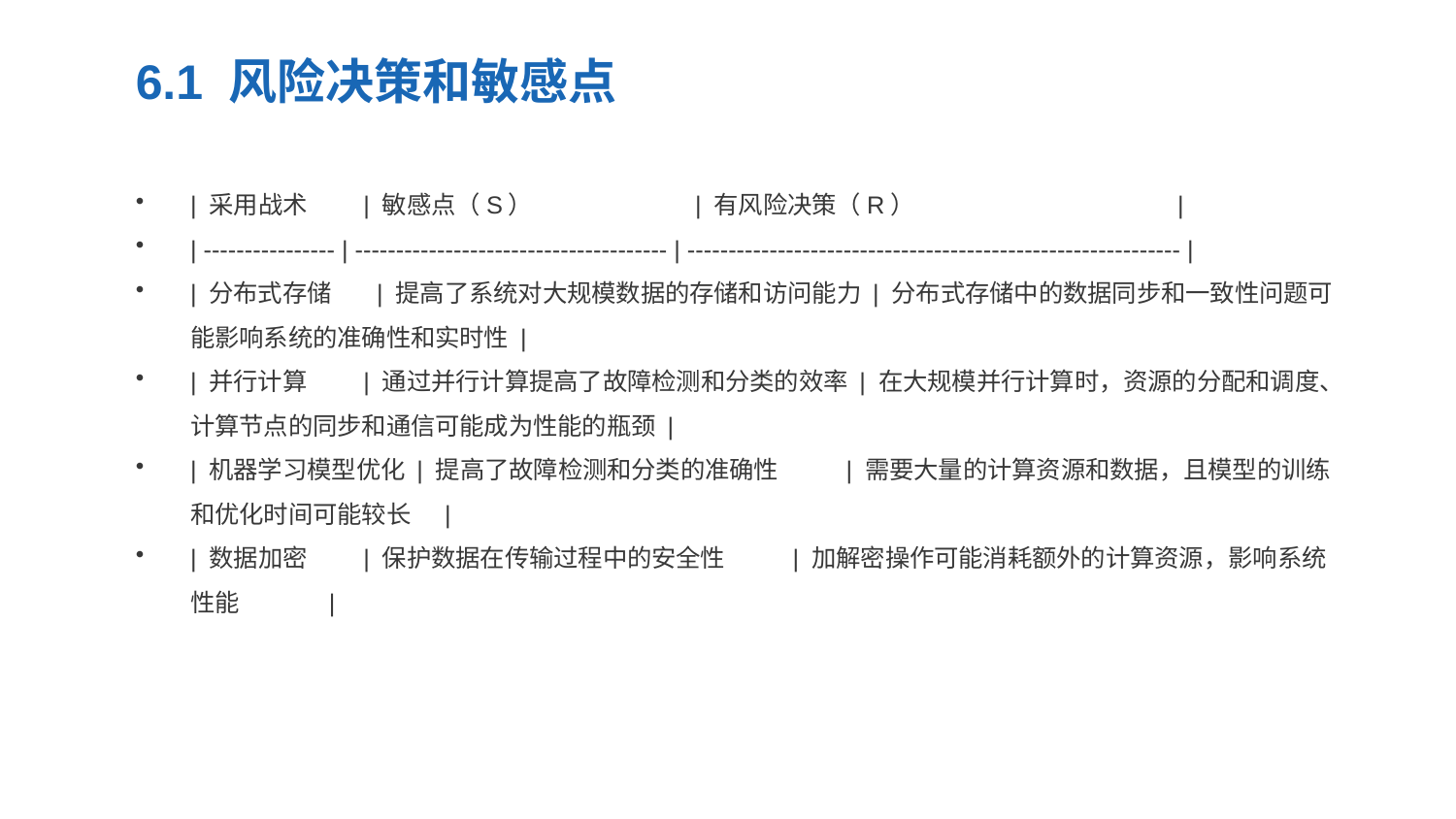

6.1 风险决策和敏感点
| 采用战术         | 敏感点（S）                            | 有风险决策（R）                                              |
| ---------------- | -------------------------------------- | ------------------------------------------------------------ |
| 分布式存储       | 提高了系统对大规模数据的存储和访问能力 | 分布式存储中的数据同步和一致性问题可能影响系统的准确性和实时性 |
| 并行计算         | 通过并行计算提高了故障检测和分类的效率 | 在大规模并行计算时，资源的分配和调度、计算节点的同步和通信可能成为性能的瓶颈 |
| 机器学习模型优化 | 提高了故障检测和分类的准确性           | 需要大量的计算资源和数据，且模型的训练和优化时间可能较长     |
| 数据加密         | 保护数据在传输过程中的安全性           | 加解密操作可能消耗额外的计算资源，影响系统性能               |